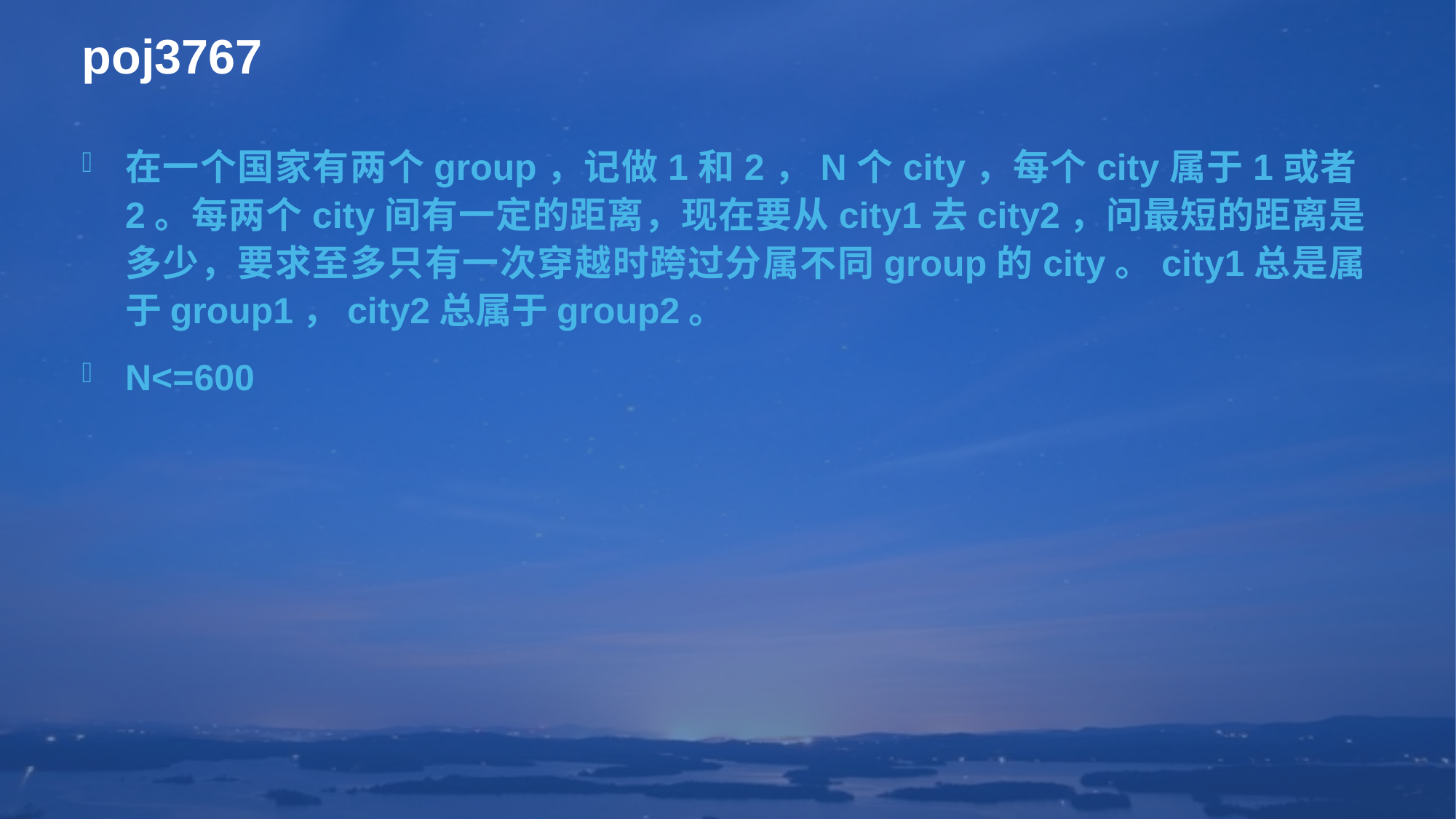

# poj3767
在一个国家有两个group，记做1和2，N个city，每个city属于1或者2。每两个city间有一定的距离，现在要从city1去city2，问最短的距离是多少，要求至多只有一次穿越时跨过分属不同group的city。city1总是属于group1，city2总属于group2。
N<=600